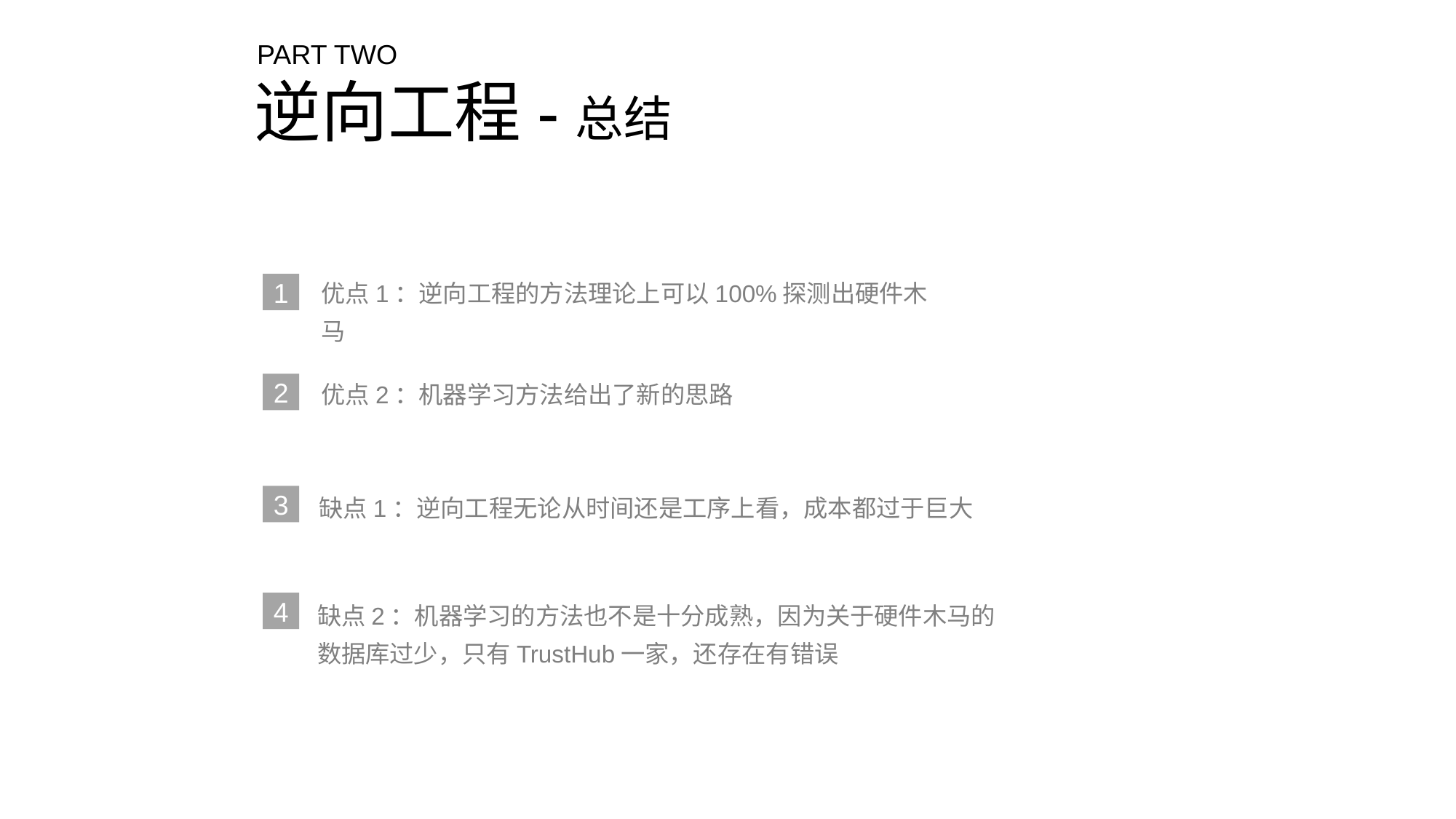

PART TWO
 逆向工程-总结
优点1：逆向工程的方法理论上可以100%探测出硬件木马
1
优点2：机器学习方法给出了新的思路
2
缺点1：逆向工程无论从时间还是工序上看，成本都过于巨大
3
缺点2：机器学习的方法也不是十分成熟，因为关于硬件木马的数据库过少，只有TrustHub一家，还存在有错误
4